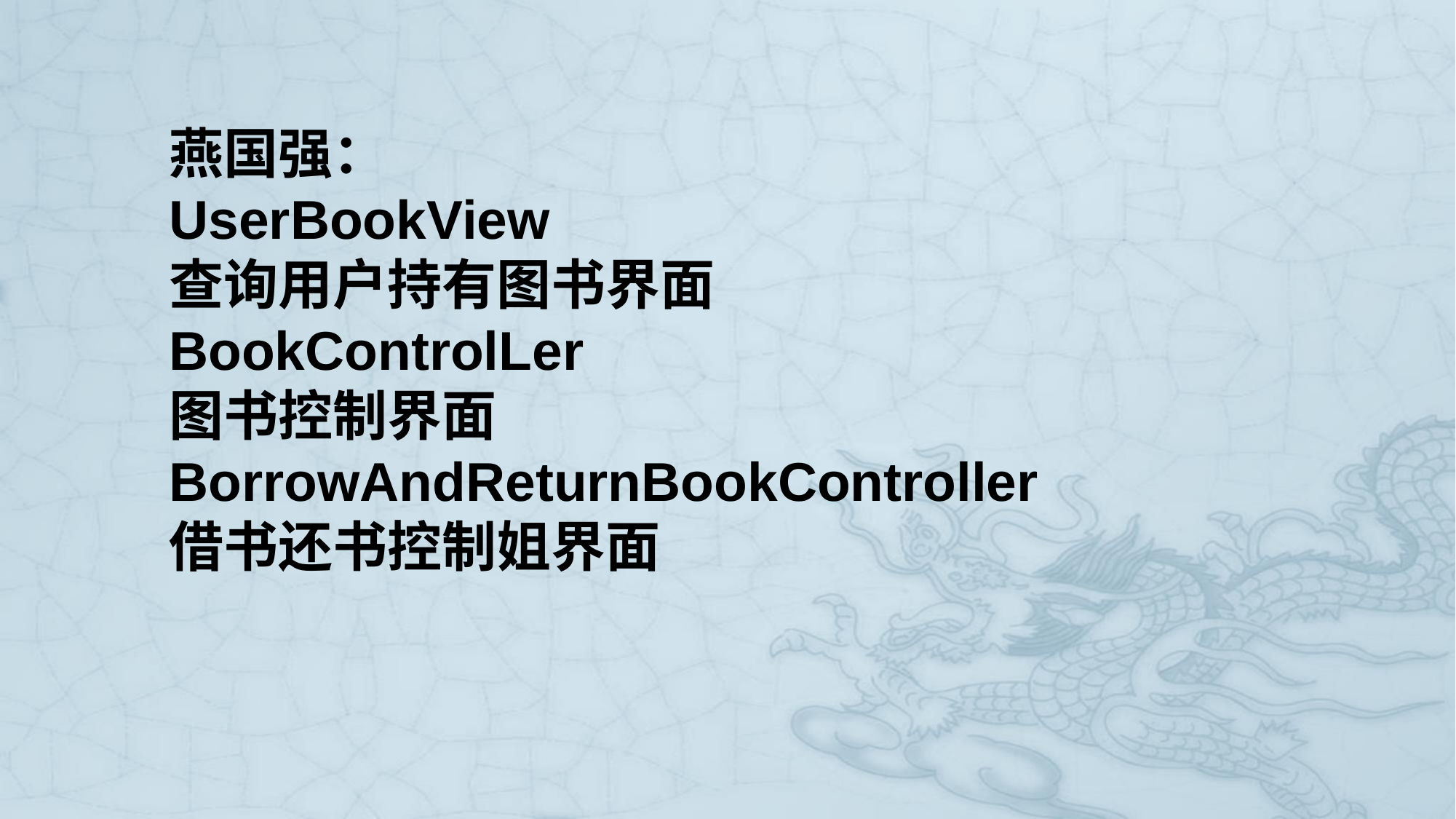

燕国强：
UserBookView
查询用户持有图书界面
BookControlLer
图书控制界面
BorrowAndReturnBookController
借书还书控制姐界面